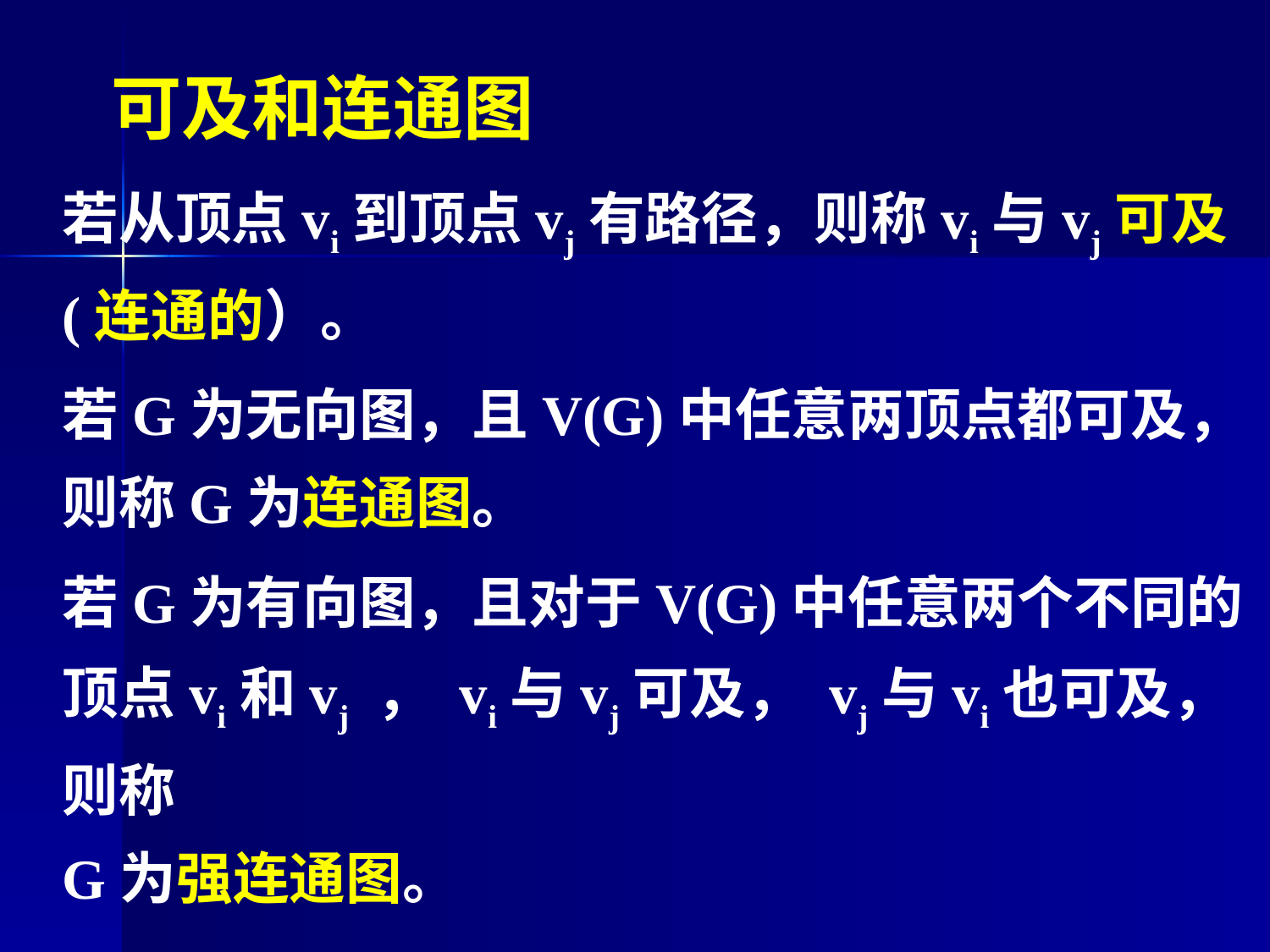

可及和连通图
若从顶点vi到顶点vj有路径，则称vi与vj可及(连通的）。
若G为无向图，且V(G)中任意两顶点都可及，则称G为连通图。
若G为有向图，且对于V(G)中任意两个不同的顶点vi和vj ， vi与vj可及， vj与vi也可及，则称
G为强连通图。